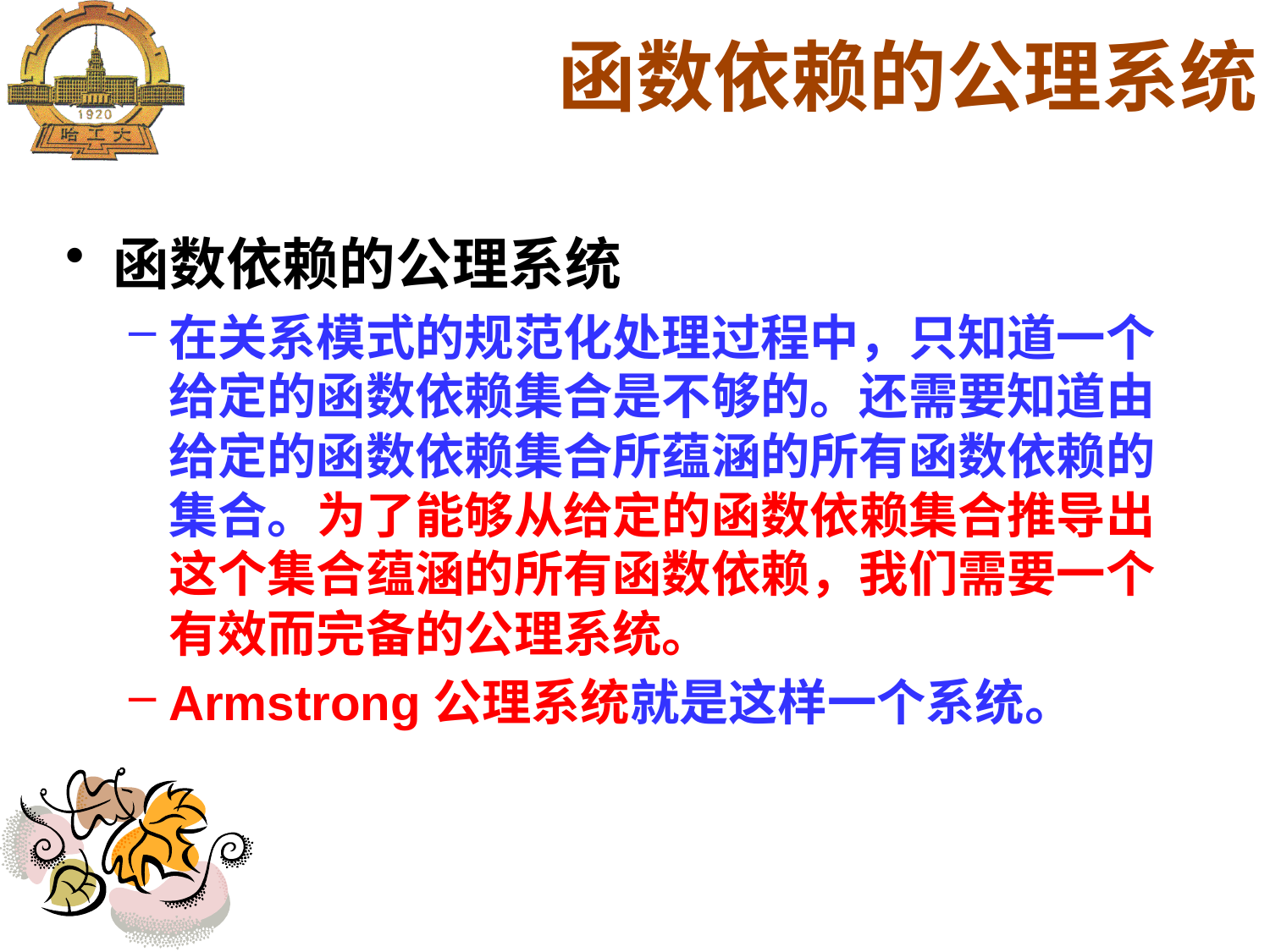

函数依赖的公理系统
函数依赖的公理系统
在关系模式的规范化处理过程中，只知道一个给定的函数依赖集合是不够的。还需要知道由给定的函数依赖集合所蕴涵的所有函数依赖的集合。为了能够从给定的函数依赖集合推导出这个集合蕴涵的所有函数依赖，我们需要一个有效而完备的公理系统。
Armstrong公理系统就是这样一个系统。